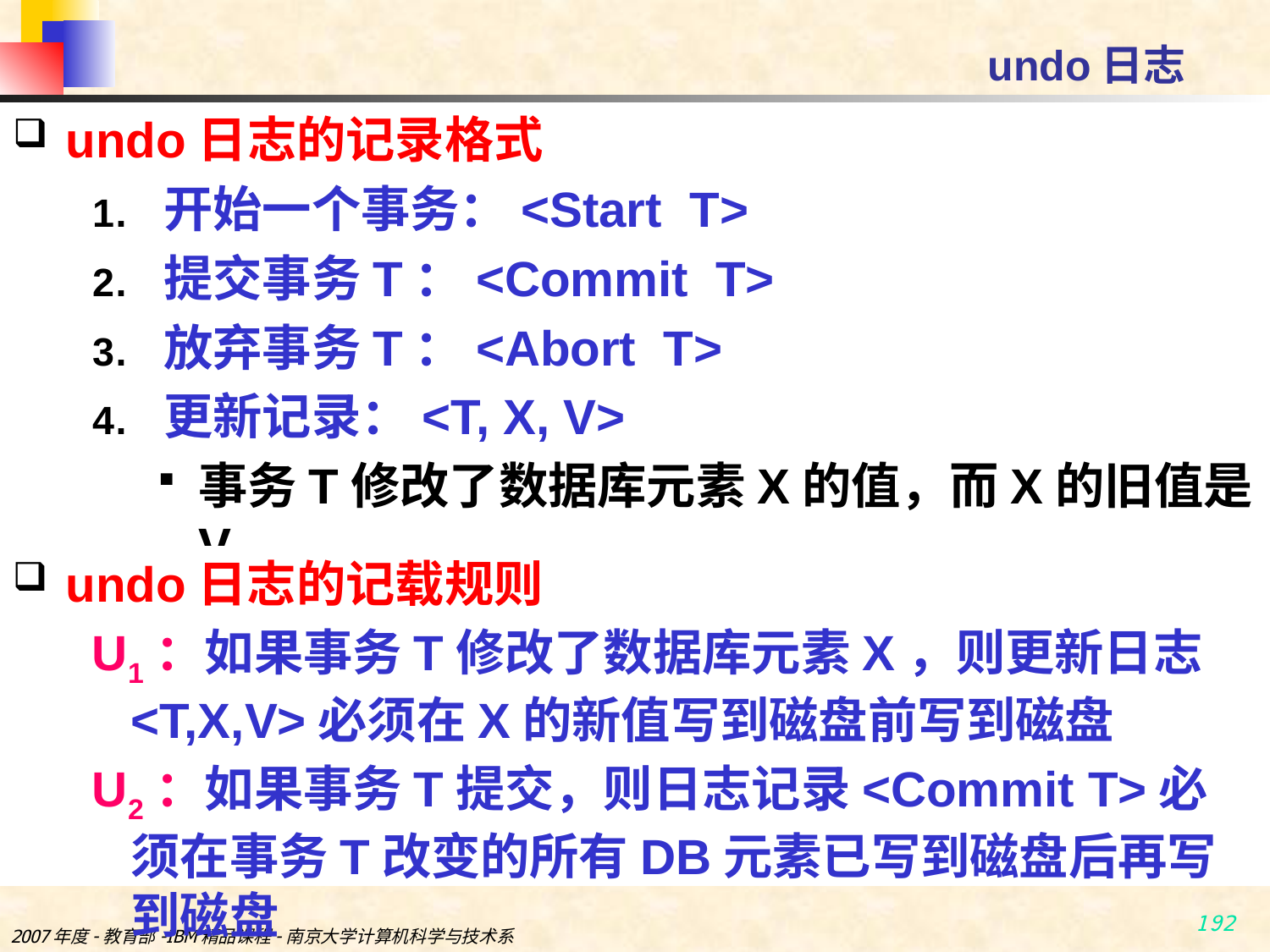

# undo日志
undo日志的记录格式
开始一个事务：<Start  T>
提交事务T：<Commit  T>
放弃事务T：<Abort  T>
更新记录：<T, X, V>
事务T修改了数据库元素X的值，而X的旧值是V
undo日志的记载规则
U1：如果事务T修改了数据库元素X，则更新日志
<T,X,V>必须在X的新值写到磁盘前写到磁盘
U2：如果事务T提交，则日志记录<Commit T>必须在事务T改变的所有DB元素已写到磁盘后再写到磁盘
192